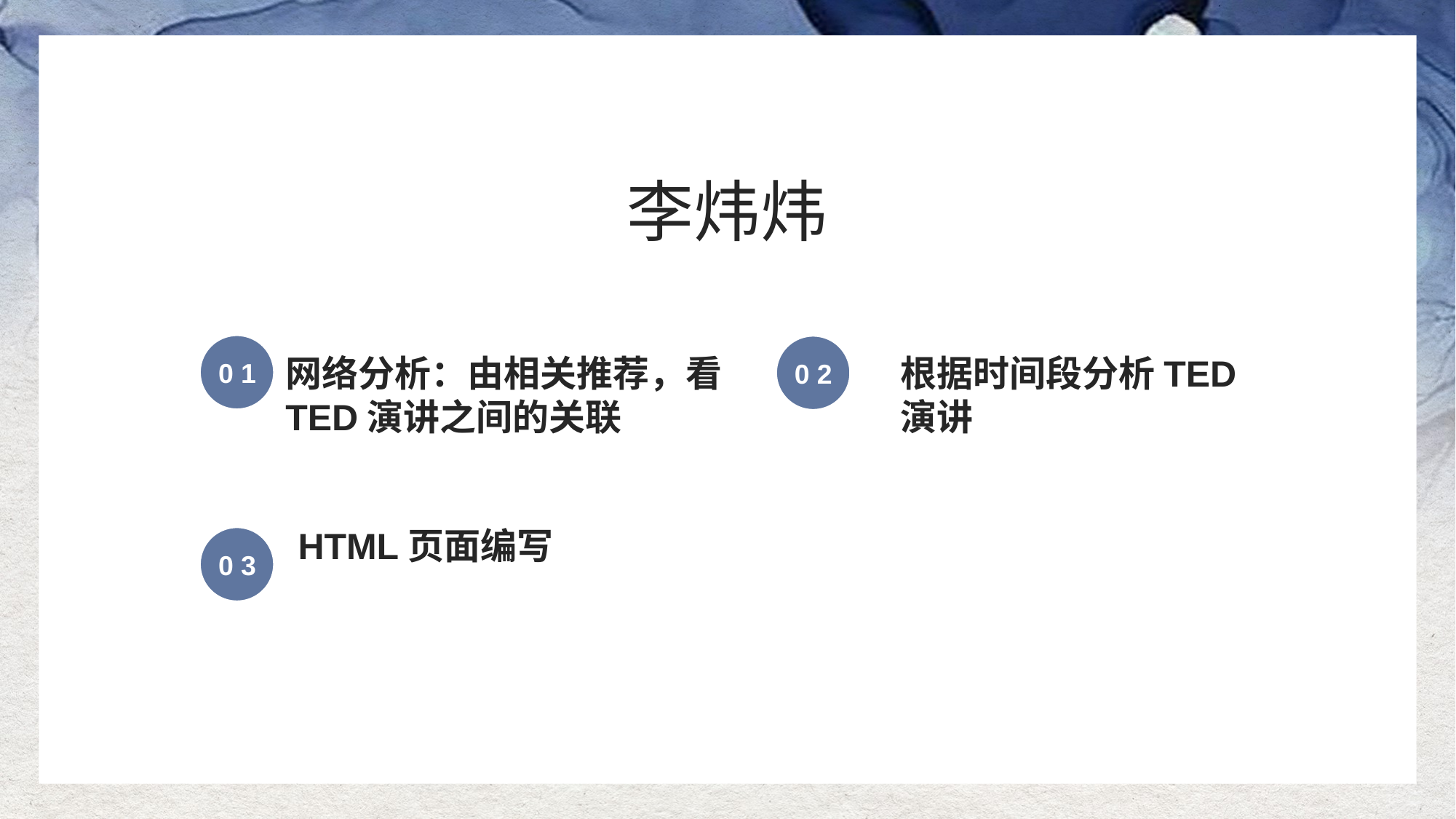

李炜炜
网络分析：由相关推荐，看TED演讲之间的关联
根据时间段分析TED演讲

0 1
0 2
HTML页面编写

0 3